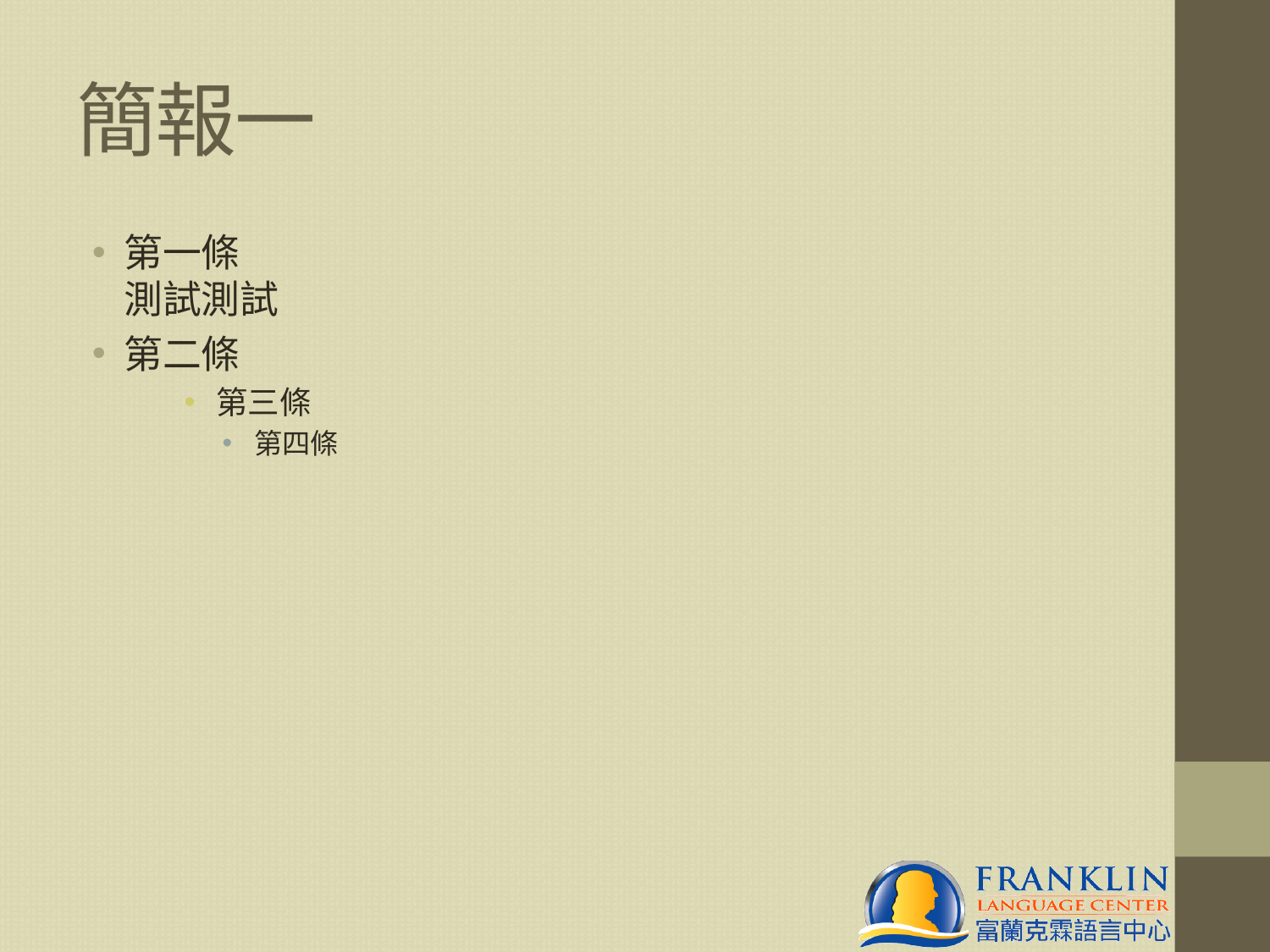

# 簡報一
第一條
測試測試
第二條
第三條
第四條